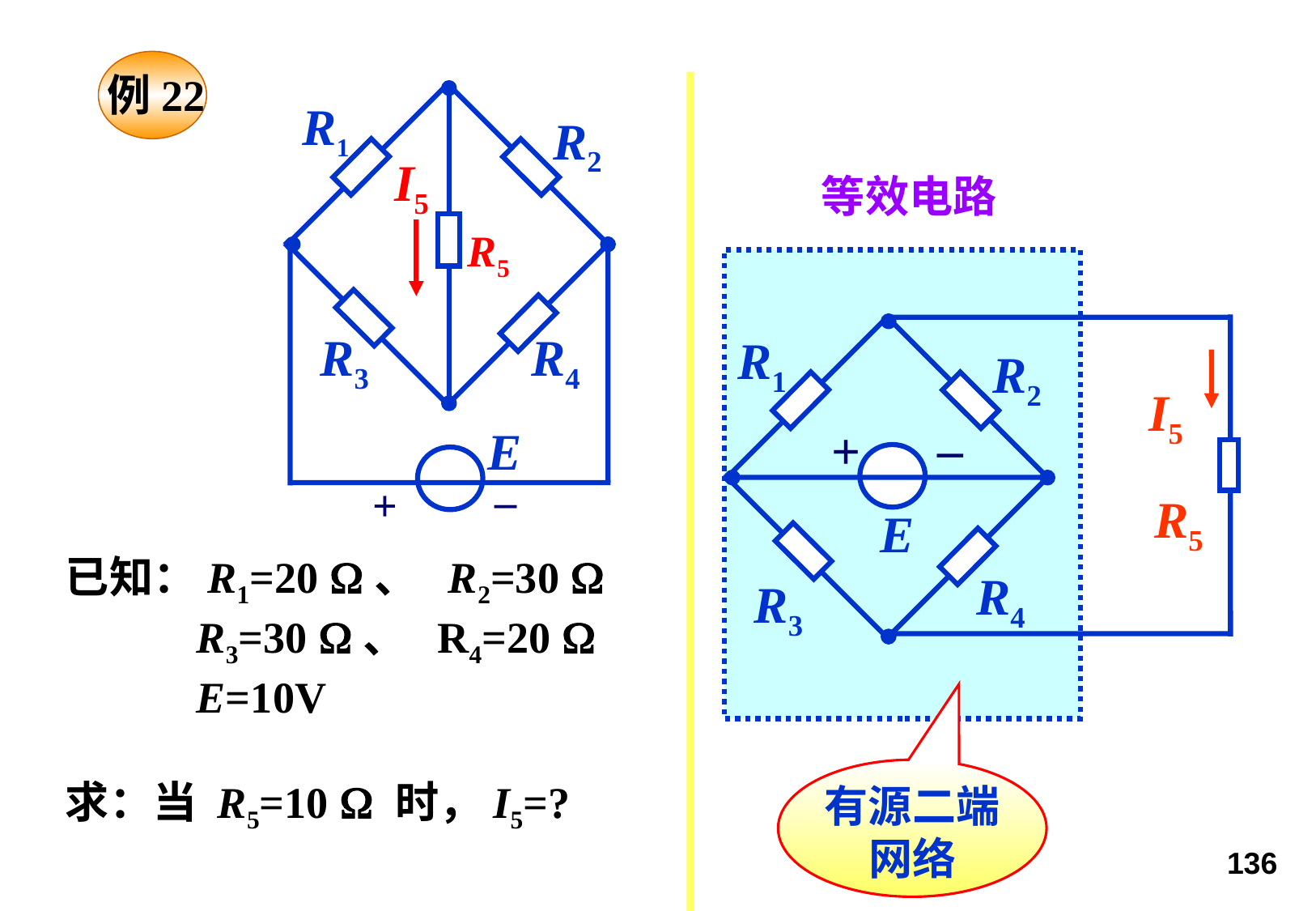

例22

R1
R2

I5

R5

R3
R4

E

_
+

等效电路

R1
R2

I5
_
+

R5
E

R4
R3

已知：R1=20 Ω、  R2=30 Ω
            R3=30 Ω、  R4=20 Ω
            E=10V

求：当 R5=10 Ω 时，I5=?

有源二端网络